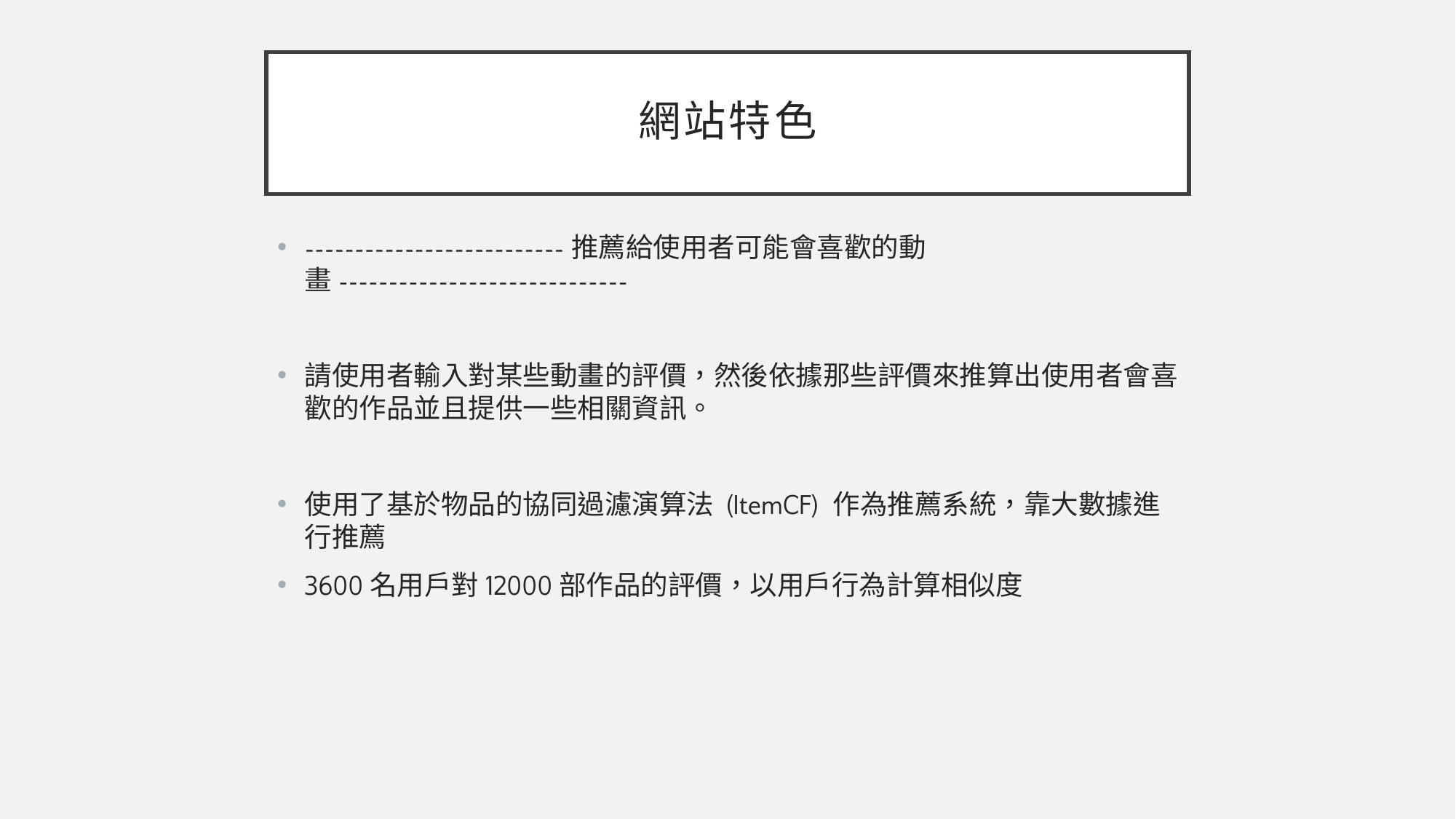

# 網站特色
--------------------------推薦給使用者可能會喜歡的動畫-----------------------------

請使用者輸入對某些動畫的評價，然後依據那些評價來推算出使用者會喜歡的作品並且提供一些相關資訊。

使用了基於物品的協同過濾演算法 (ItemCF) 作為推薦系統，靠大數據進行推薦
3600名用戶對12000部作品的評價，以用戶行為計算相似度